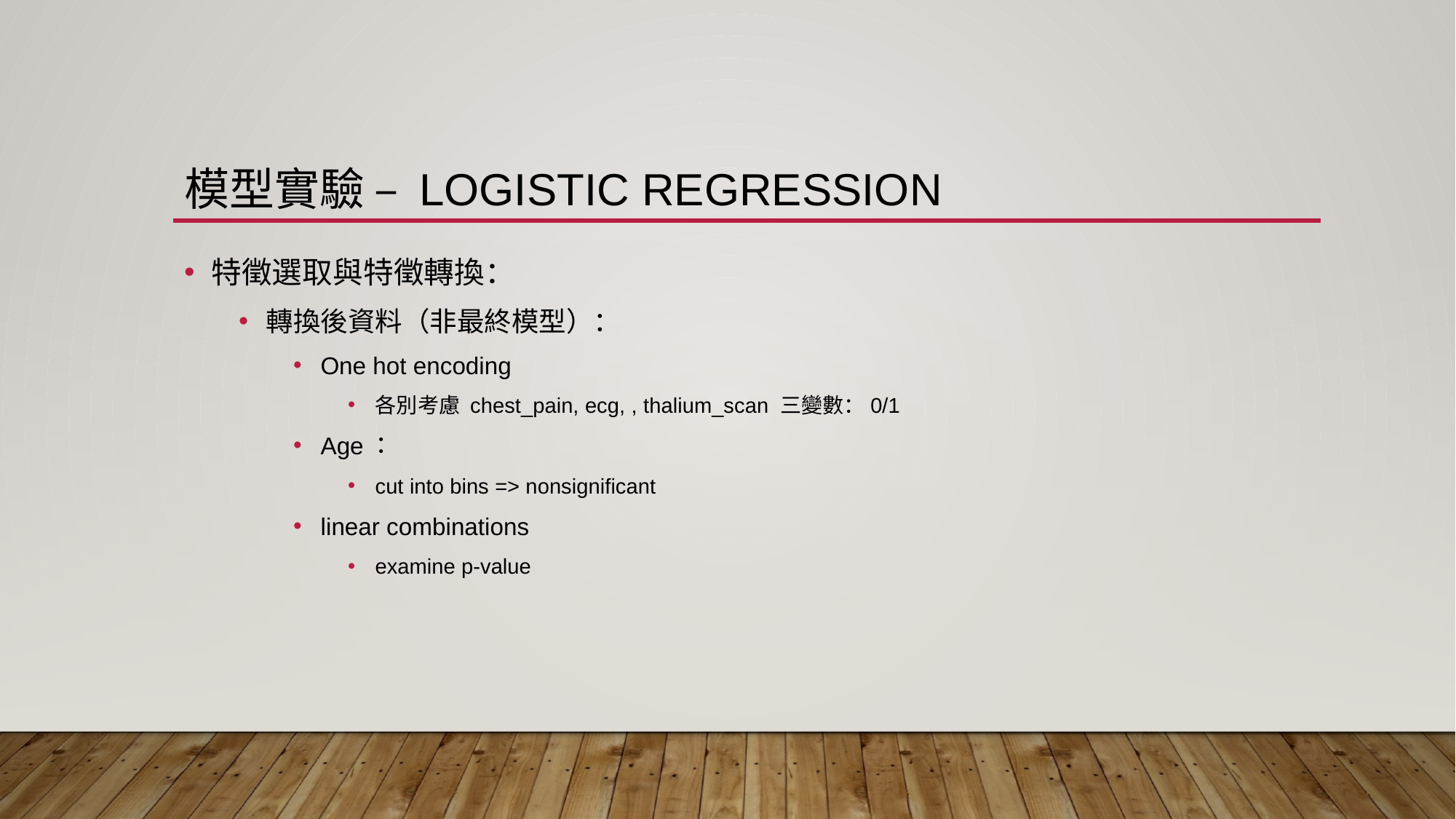

# 模型實驗 – Logistic Regression
特徵選取與特徵轉換：
轉換後資料（非最終模型）：
One hot encoding
各別考慮 chest_pain, ecg, , thalium_scan 三變數：0/1
Age：
cut into bins => nonsignificant
linear combinations
examine p-value